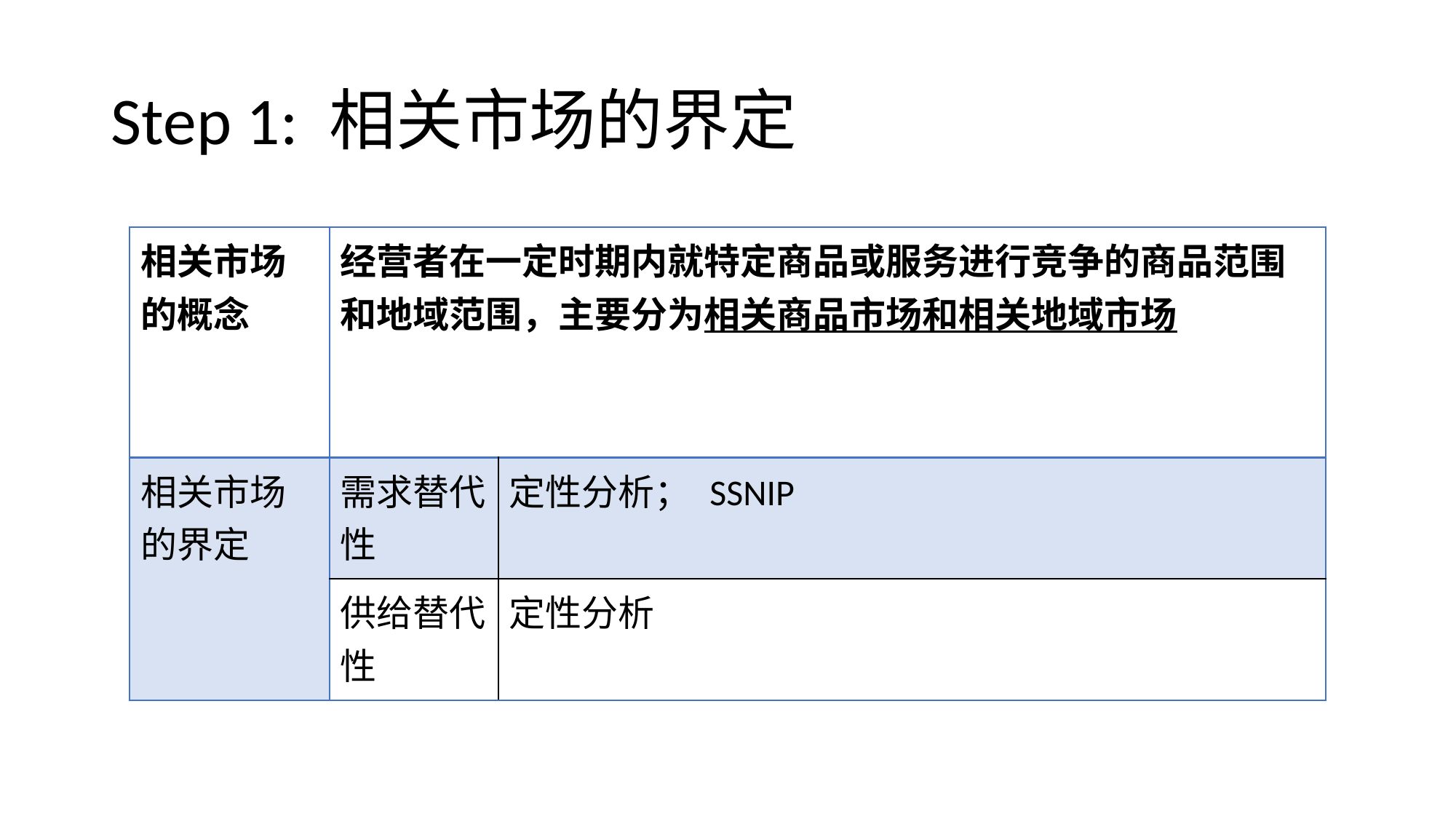

# Step 1: 相关市场的界定
| 相关市场的概念 | 经营者在一定时期内就特定商品或服务进行竞争的商品范围和地域范围，主要分为相关商品市场和相关地域市场 |  |
| --- | --- | --- |
| 相关市场的界定 | 需求替代性 | 定性分析； SSNIP |
|  | 供给替代性 | 定性分析 |